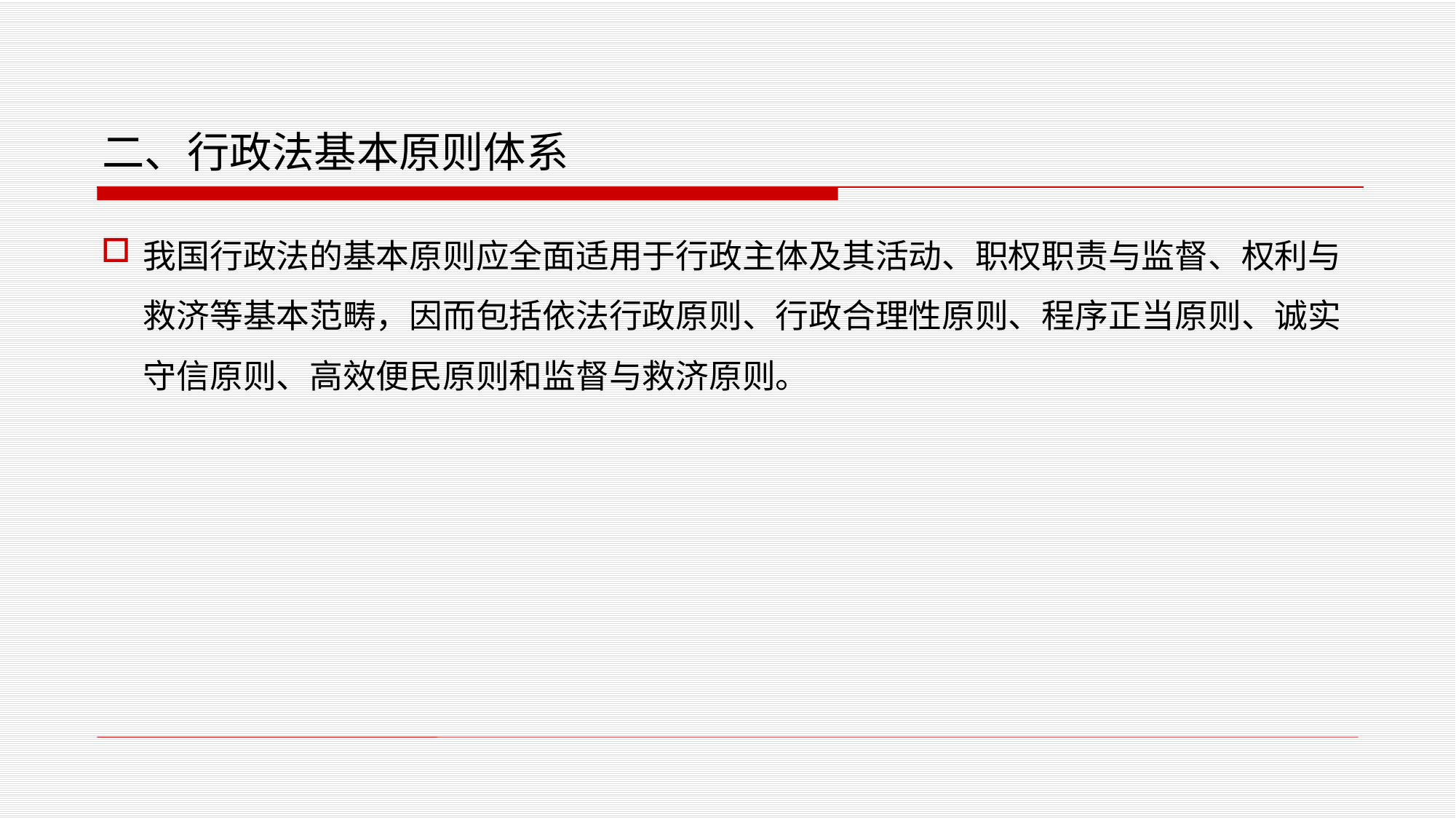

# 二、行政法基本原则体系
我国行政法的基本原则应全面适用于行政主体及其活动、职权职责与监督、权利与救济等基本范畴，因而包括依法行政原则、行政合理性原则、程序正当原则、诚实守信原则、高效便民原则和监督与救济原则。